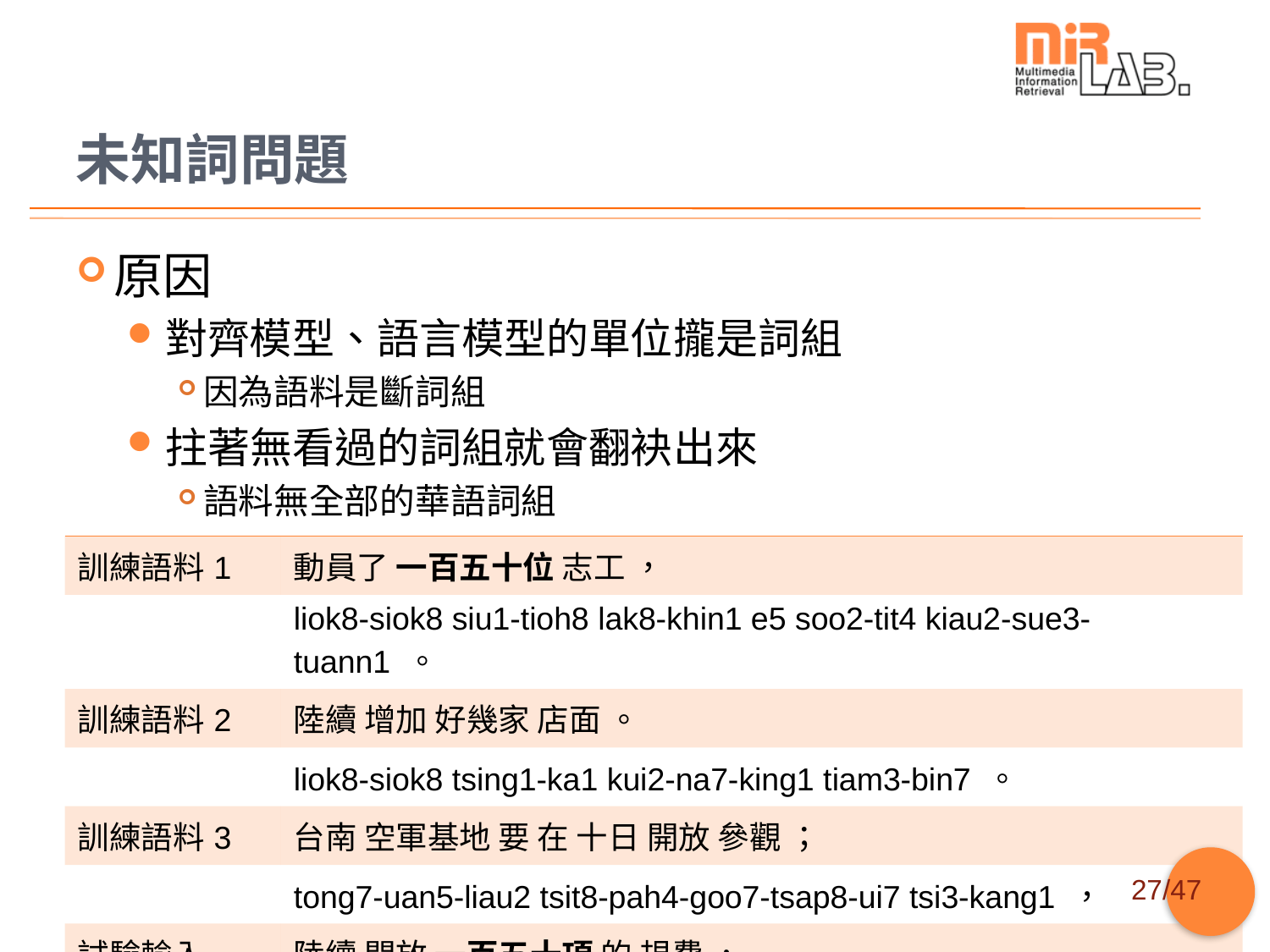

# 未知詞問題
原因
對齊模型、語言模型的單位攏是詞組
因為語料是斷詞組
拄著無看過的詞組就會翻袂出來
語料無全部的華語詞組

| 訓練語料1 | 動員了 一百五十位 志工 ， |
| --- | --- |
|  | liok8-siok8 siu1-tioh8 lak8-khin1 e5 soo2-tit4 kiau2-sue3-tuann1 。 |
| 訓練語料2 | 陸續 增加 好幾家 店面 。 |
|  | liok8-siok8 tsing1-ka1 kui2-na7-king1 tiam3-bin7 。 |
| 訓練語料3 | 台南 空軍基地 要 在 十日 開放 參觀 ； |
|  | tong7-uan5-liau2 tsit8-pah4-goo7-tsap8-ui7 tsi3-kang1 ， |
| 試驗輸入 | 陸續 開放 一百五十項 的 規費 ， |
| 翻譯結果 | liok8-siok8 khai1-hong3 一百五十項 e5 規費 ， |